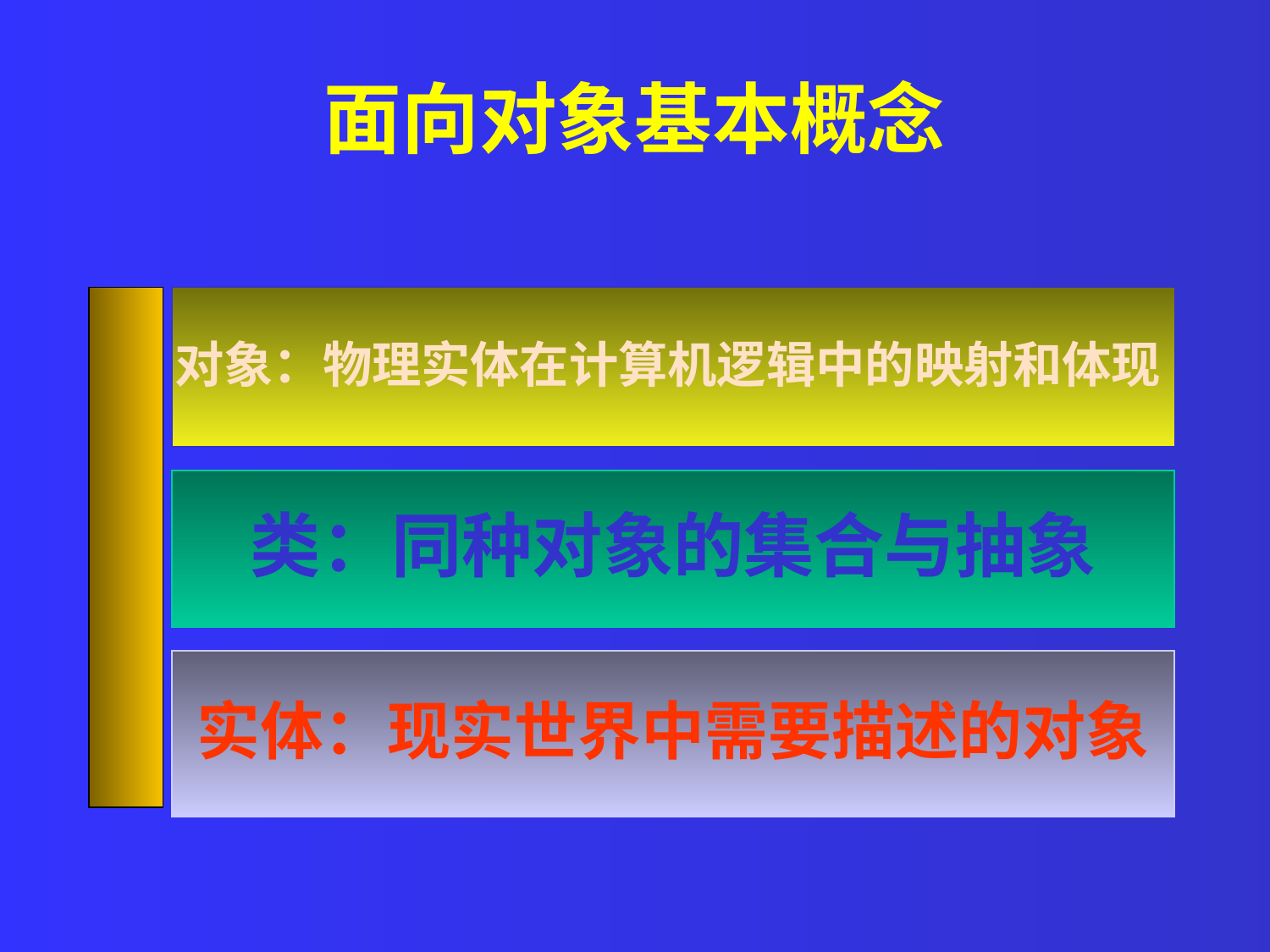

面向对象基本概念

对象：物理实体在计算机逻辑中的映射和体现
类：同种对象的集合与抽象
实体：现实世界中需要描述的对象